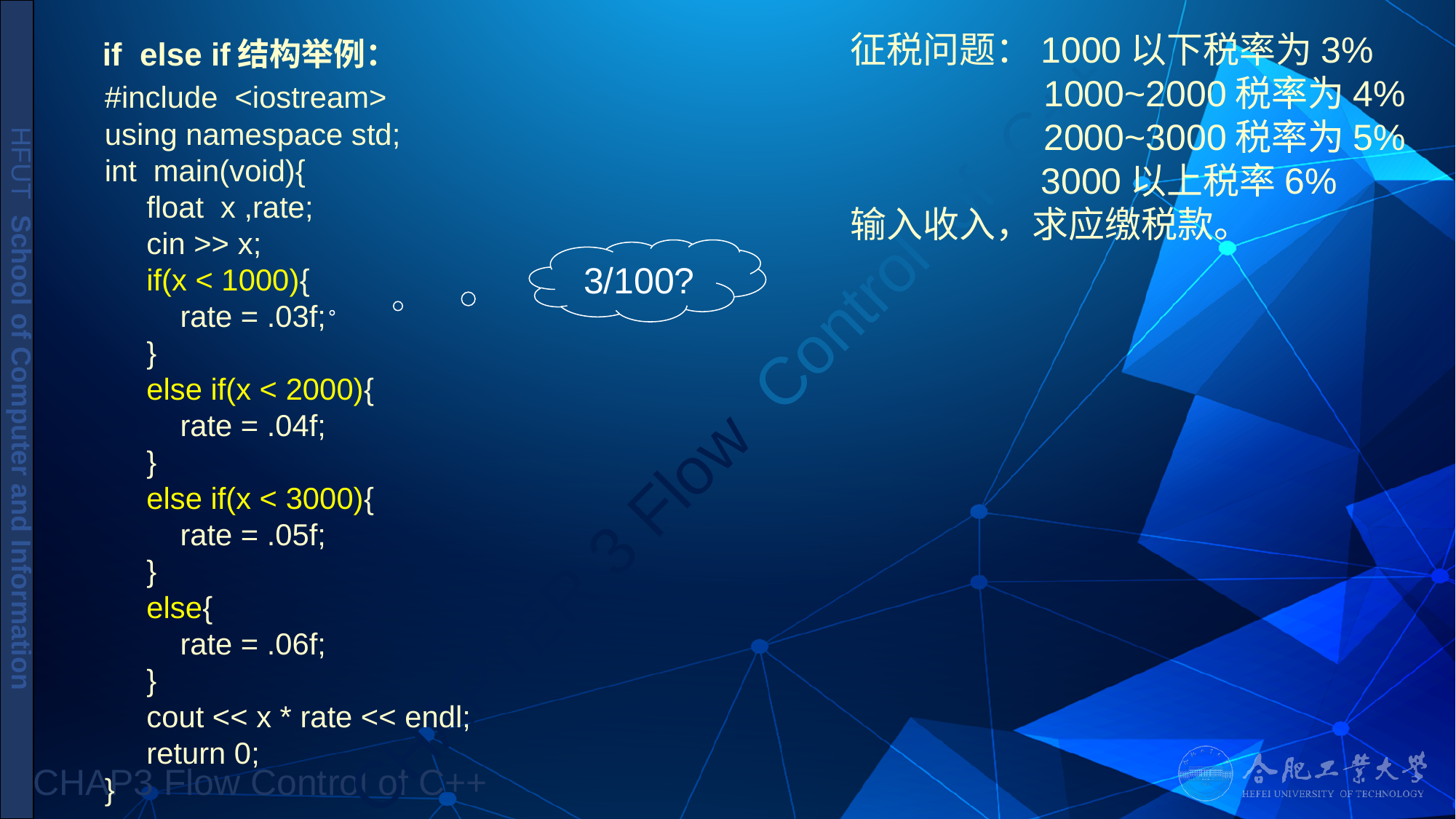

征税问题：1000以下税率为3%
                   1000~2000税率为4%
                   2000~3000税率为5%
	        3000以上税率6%
输入收入，求应缴税款。
# if  else if结构举例：
#include  <iostream>
using namespace std;
int  main(void){
     float  x ,rate;
     cin >> x;
     if(x < 1000){
         rate = .03f;
     }
     else if(x < 2000){
         rate = .04f;
     }
     else if(x < 3000){
         rate = .05f;
     }
     else{
         rate = .06f;
     }
     cout << x * rate << endl;
     return 0;
}
3/100?